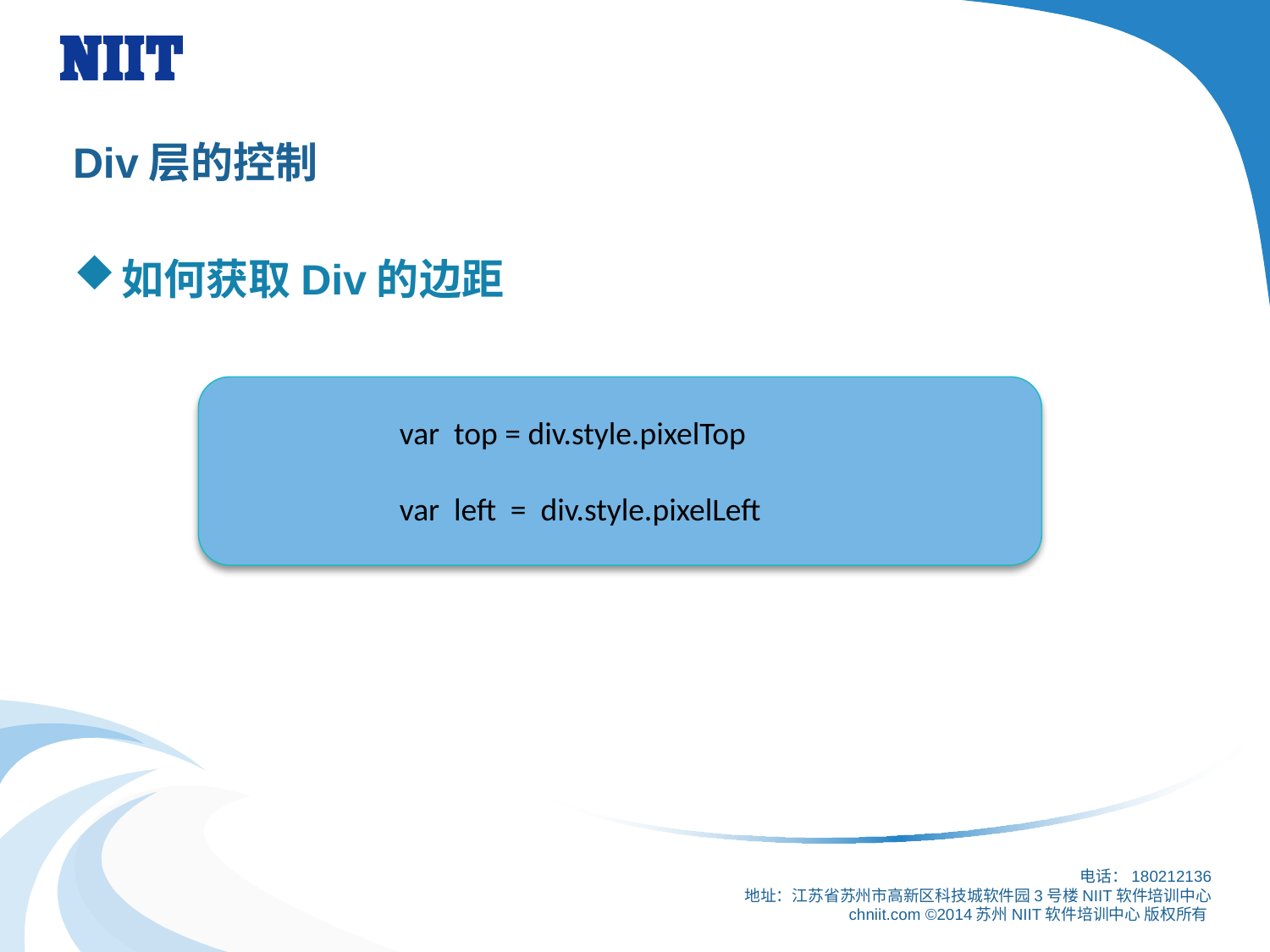

# Div层的控制
如何获取Div的边距

var  top = div.style.pixelTop

var  left  =  div.style.pixelLeft